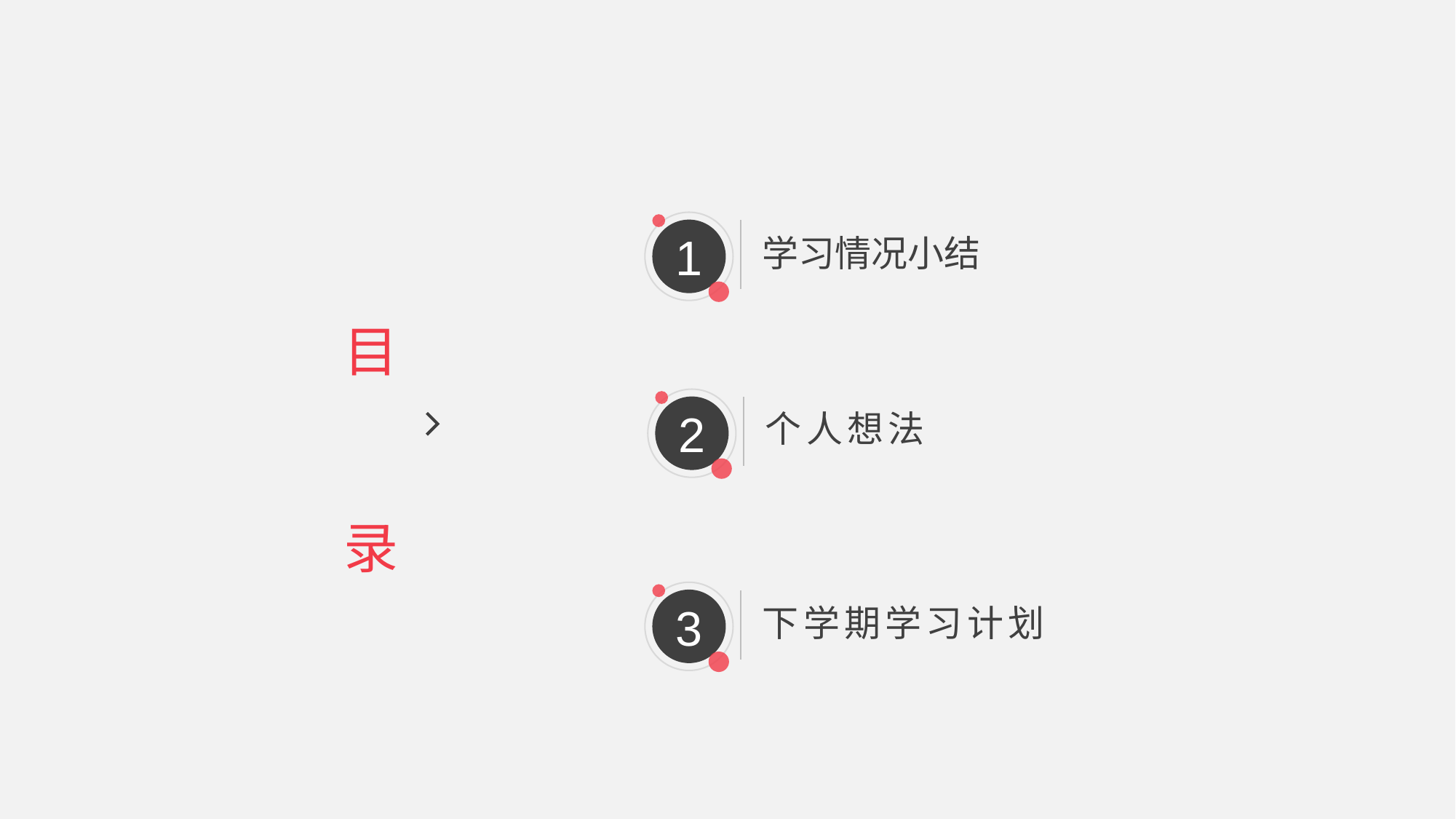

1

学习情况小结
目

录

2

个人想法

3

下学期学习计划